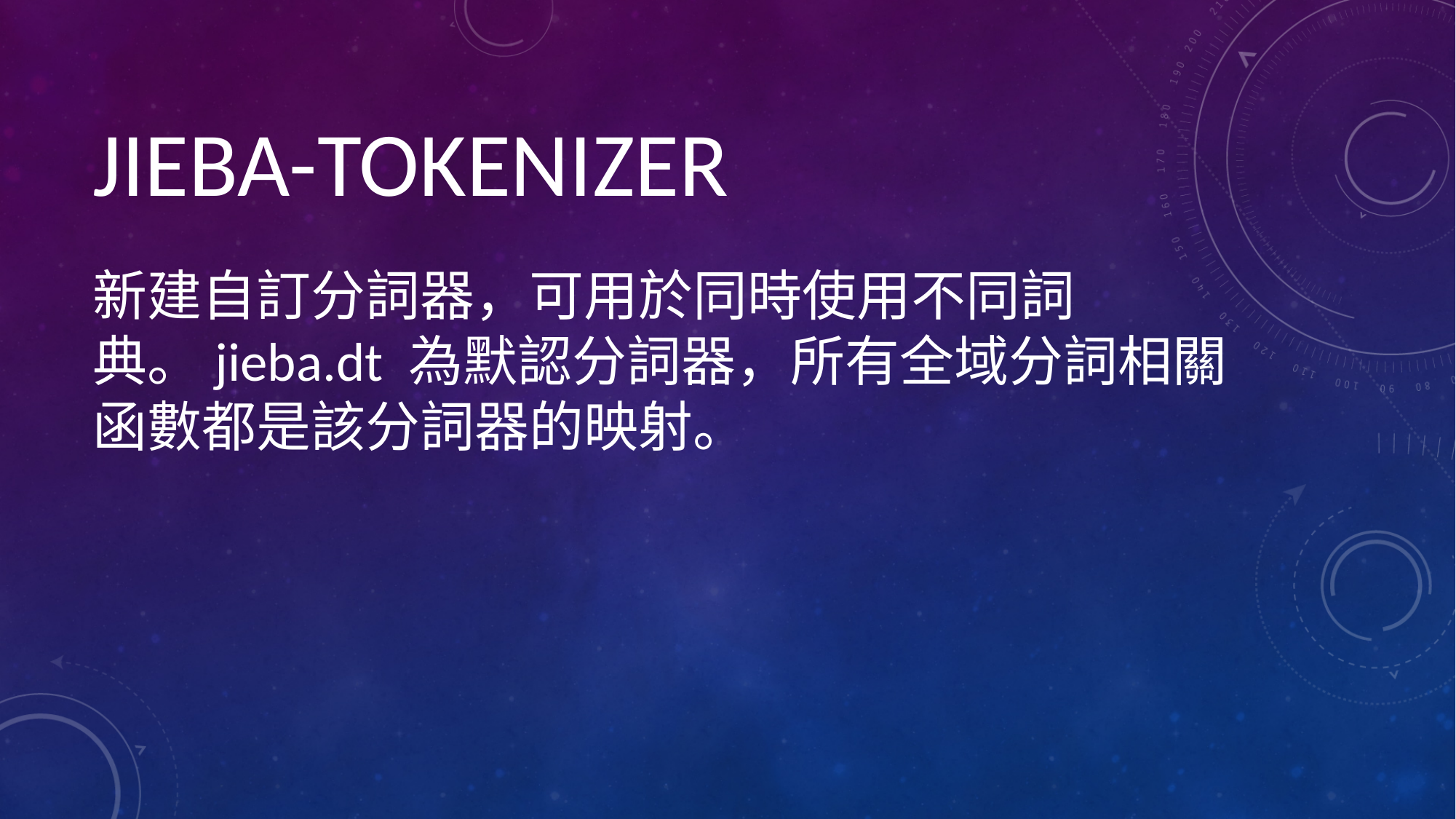

# Jieba-Tokenizer
新建自訂分詞器，可用於同時使用不同詞典。jieba.dt 為默認分詞器，所有全域分詞相關函數都是該分詞器的映射。